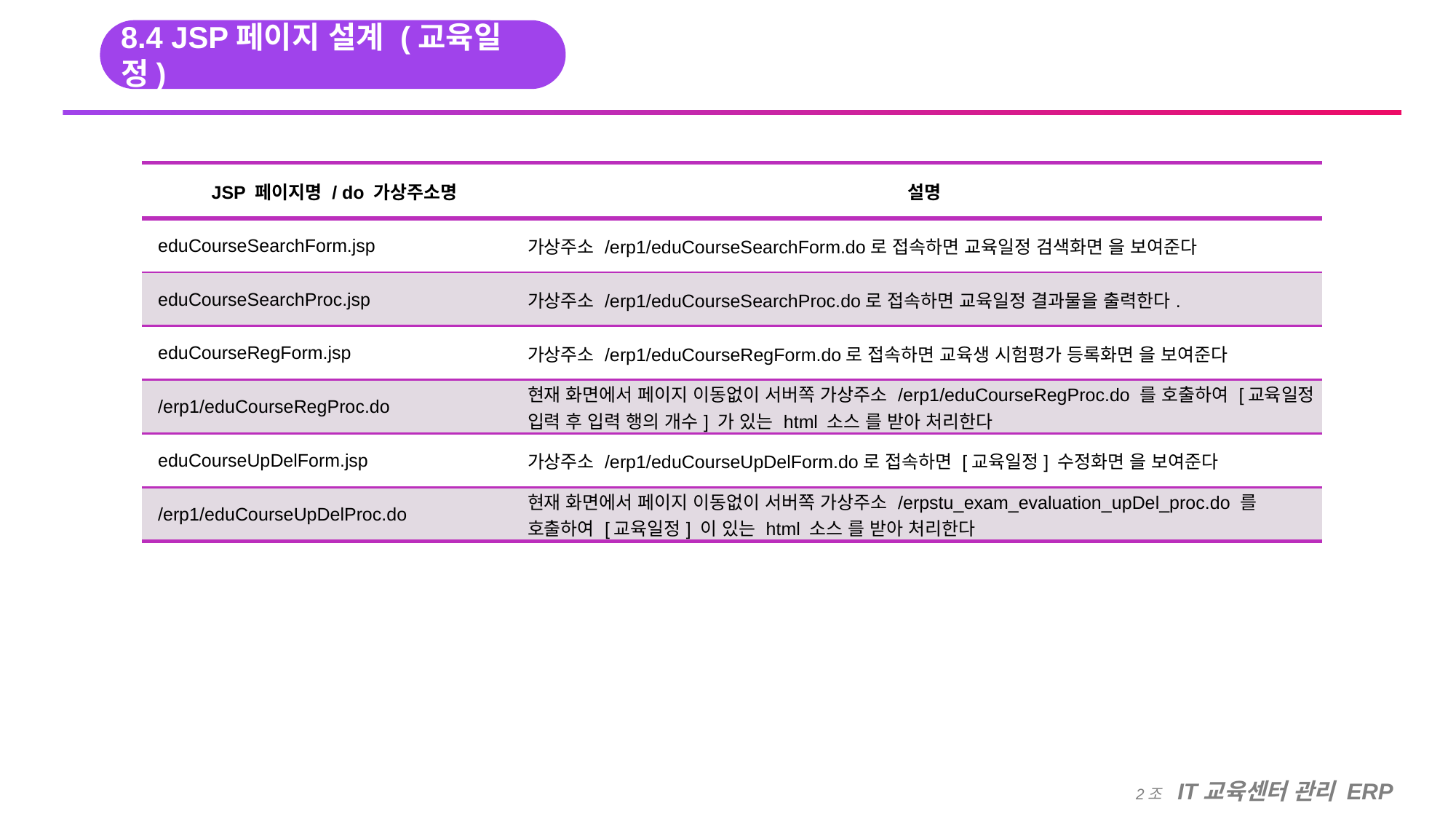

8.4 JSP페이지 설계 (교육일정)

| JSP 페이지명 / do 가상주소명 | 설명 |
| --- | --- |
| eduCourseSearchForm.jsp | 가상주소 /erp1/eduCourseSearchForm.do로 접속하면 교육일정 검색화면 을 보여준다 |
| eduCourseSearchProc.jsp | 가상주소 /erp1/eduCourseSearchProc.do로 접속하면 교육일정 결과물을 출력한다. |
| eduCourseRegForm.jsp | 가상주소 /erp1/eduCourseRegForm.do로 접속하면 교육생 시험평가 등록화면 을 보여준다 |
| /erp1/eduCourseRegProc.do | 현재 화면에서 페이지 이동없이 서버쪽 가상주소 /erp1/eduCourseRegProc.do 를 호출하여 [교육일정 입력 후 입력 행의 개수] 가 있는 html 소스 를 받아 처리한다 |
| eduCourseUpDelForm.jsp | 가상주소 /erp1/eduCourseUpDelForm.do로 접속하면 [교육일정] 수정화면 을 보여준다 |
| /erp1/eduCourseUpDelProc.do | 현재 화면에서 페이지 이동없이 서버쪽 가상주소 /erpstu\_exam\_evaluation\_upDel\_proc.do 를 호출하여 [교육일정] 이 있는 html 소스 를 받아 처리한다 |
2조 IT교육센터 관리 ERP